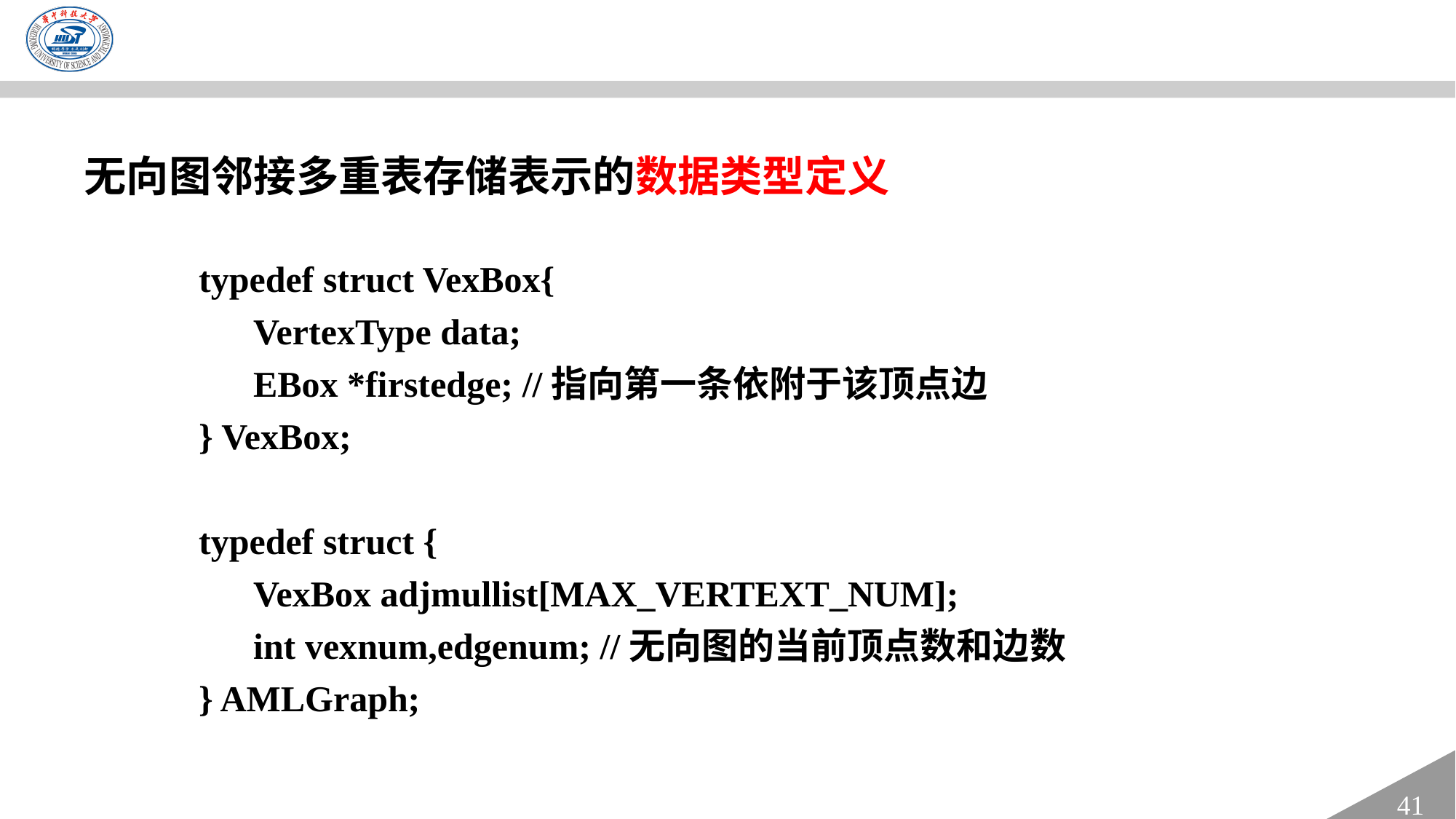

无向图邻接多重表存储表示的数据类型定义
typedef struct VexBox{
VertexType data;
EBox *firstedge; //指向第一条依附于该顶点边
} VexBox;

typedef struct {
VexBox adjmullist[MAX_VERTEXT_NUM];
int vexnum,edgenum; //无向图的当前顶点数和边数
} AMLGraph;